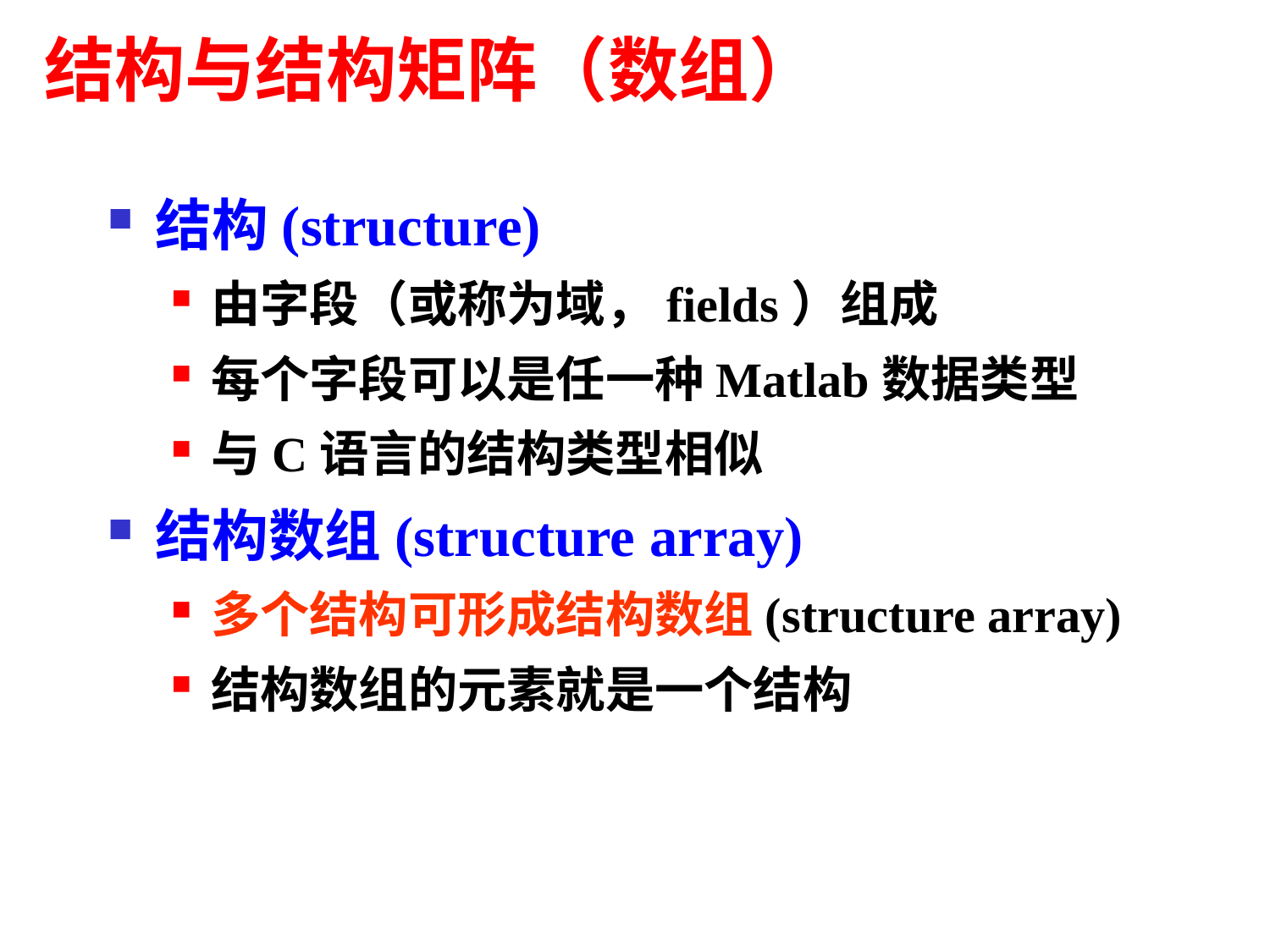

结构与结构矩阵（数组）
结构(structure)
由字段（或称为域，fields）组成
每个字段可以是任一种Matlab数据类型
与C语言的结构类型相似
结构数组(structure array)
多个结构可形成结构数组(structure array)
结构数组的元素就是一个结构
26